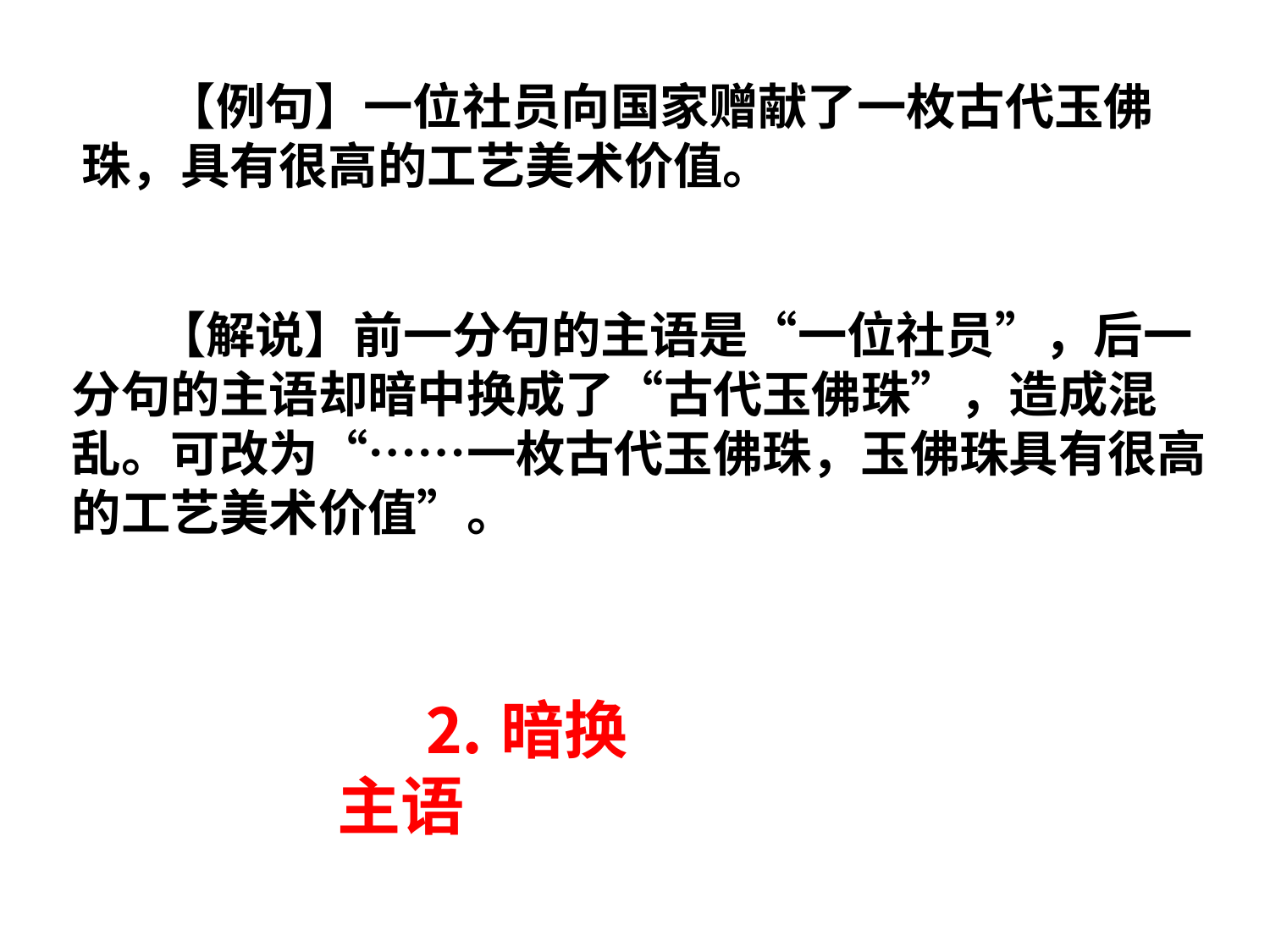

【例句】一位社员向国家赠献了一枚古代玉佛珠，具有很高的工艺美术价值。
【解说】前一分句的主语是“一位社员”，后一分句的主语却暗中换成了“古代玉佛珠”，造成混乱。可改为“……一枚古代玉佛珠，玉佛珠具有很高的工艺美术价值”。
⒉暗换主语